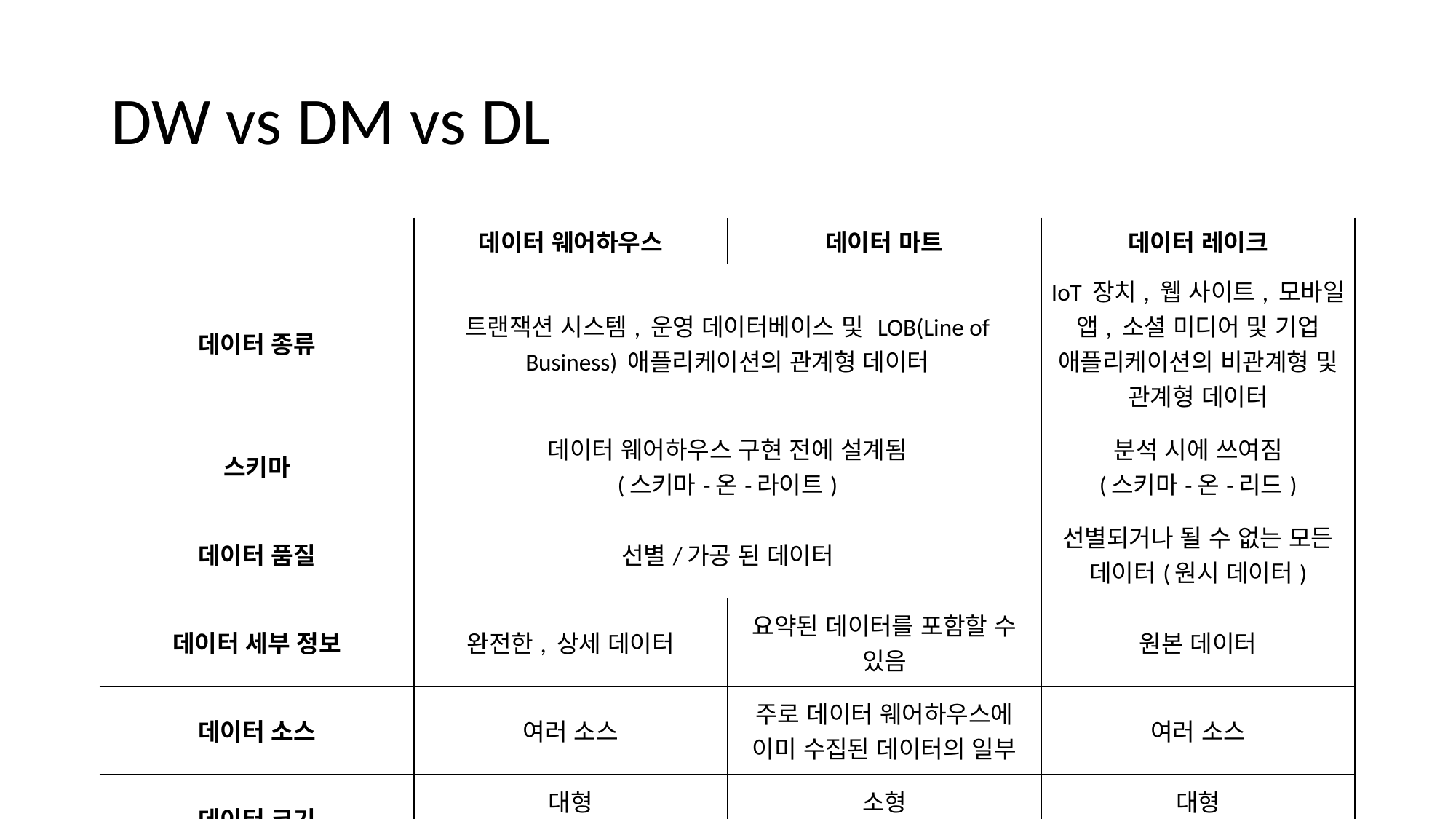

# DW vs DM vs DL
|  | 데이터 웨어하우스 | 데이터 마트 | 데이터 레이크 |
| --- | --- | --- | --- |
| 데이터 종류 | 트랜잭션 시스템, 운영 데이터베이스 및 LOB(Line of Business) 애플리케이션의 관계형 데이터 |  | IoT 장치, 웹 사이트, 모바일 앱, 소셜 미디어 및 기업 애플리케이션의 비관계형 및 관계형 데이터 |
| 스키마 | 데이터 웨어하우스 구현 전에 설계됨 (스키마-온-라이트) |  | 분석 시에 쓰여짐 (스키마-온-리드) |
| 데이터 품질 | 선별/가공 된 데이터 |  | 선별되거나 될 수 없는 모든 데이터(원시 데이터) |
| 데이터 세부 정보 | 완전한, 상세 데이터 | 요약된 데이터를 포함할 수 있음 | 원본 데이터 |
| 데이터 소스 | 여러 소스 | 주로 데이터 웨어하우스에 이미 수집된 데이터의 일부 | 여러 소스 |
| 데이터 크기 | 대형 수백 GB ~ PB | 소형 ~ 수십 GB | 대형 수백 GB ~ PB |